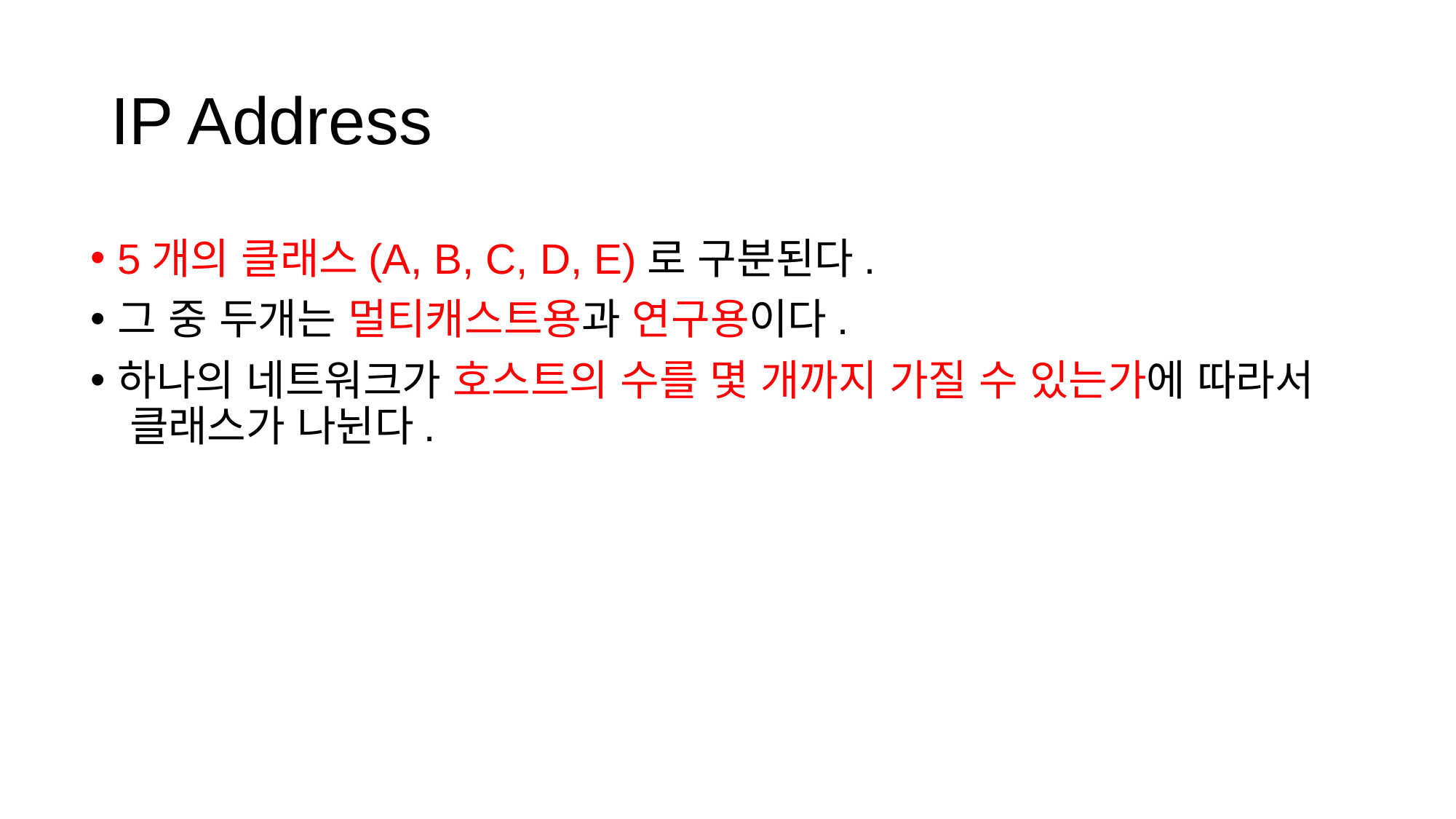

# IP Address
5개의 클래스(A, B, C, D, E)로 구분된다.
그 중 두개는 멀티캐스트용과 연구용이다.
하나의 네트워크가 호스트의 수를 몇 개까지 가질 수 있는가에 따라서 클래스가 나뉜다.